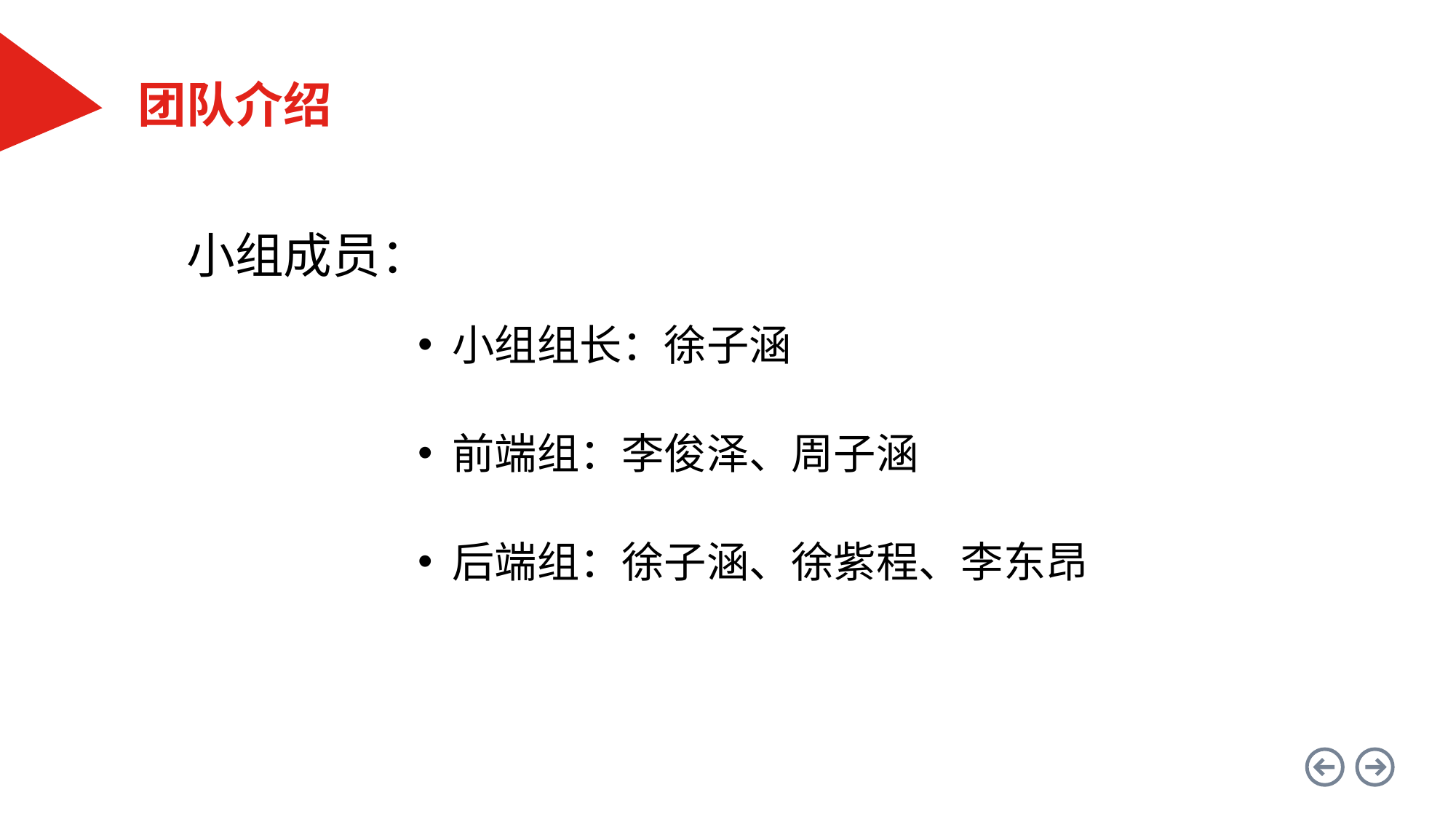

团队介绍
小组成员：
小组组长：徐子涵
前端组：李俊泽、周子涵
后端组：徐子涵、徐紫程、李东昂